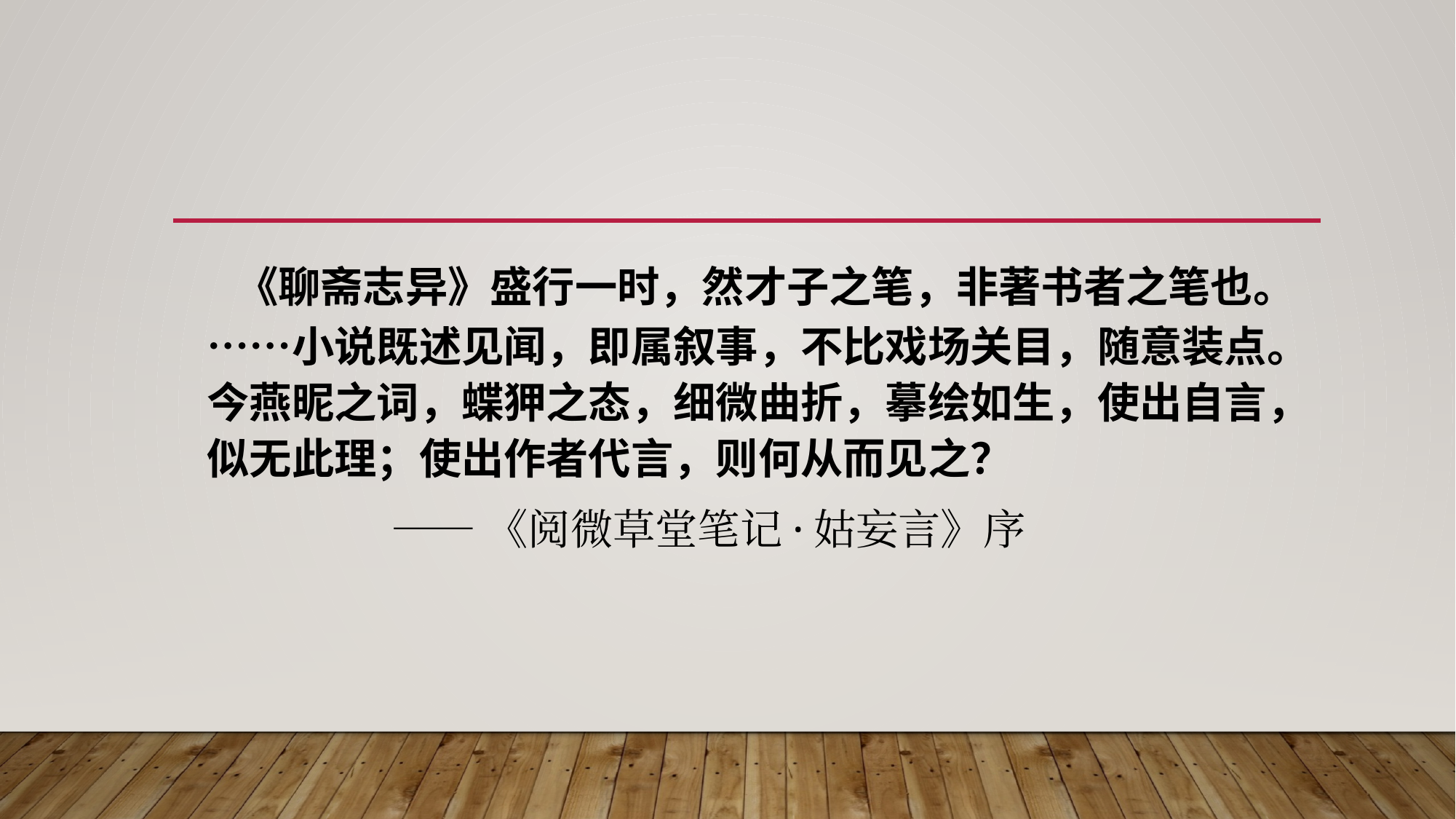

《聊斋志异》盛行一时，然才子之笔，非著书者之笔也。……小说既述见闻，即属叙事，不比戏场关目，随意装点。今燕昵之词，蝶狎之态，细微曲折，摹绘如生，使出自言，似无此理；使出作者代言，则何从而见之？
                    ——《阅微草堂笔记·姑妄言》序